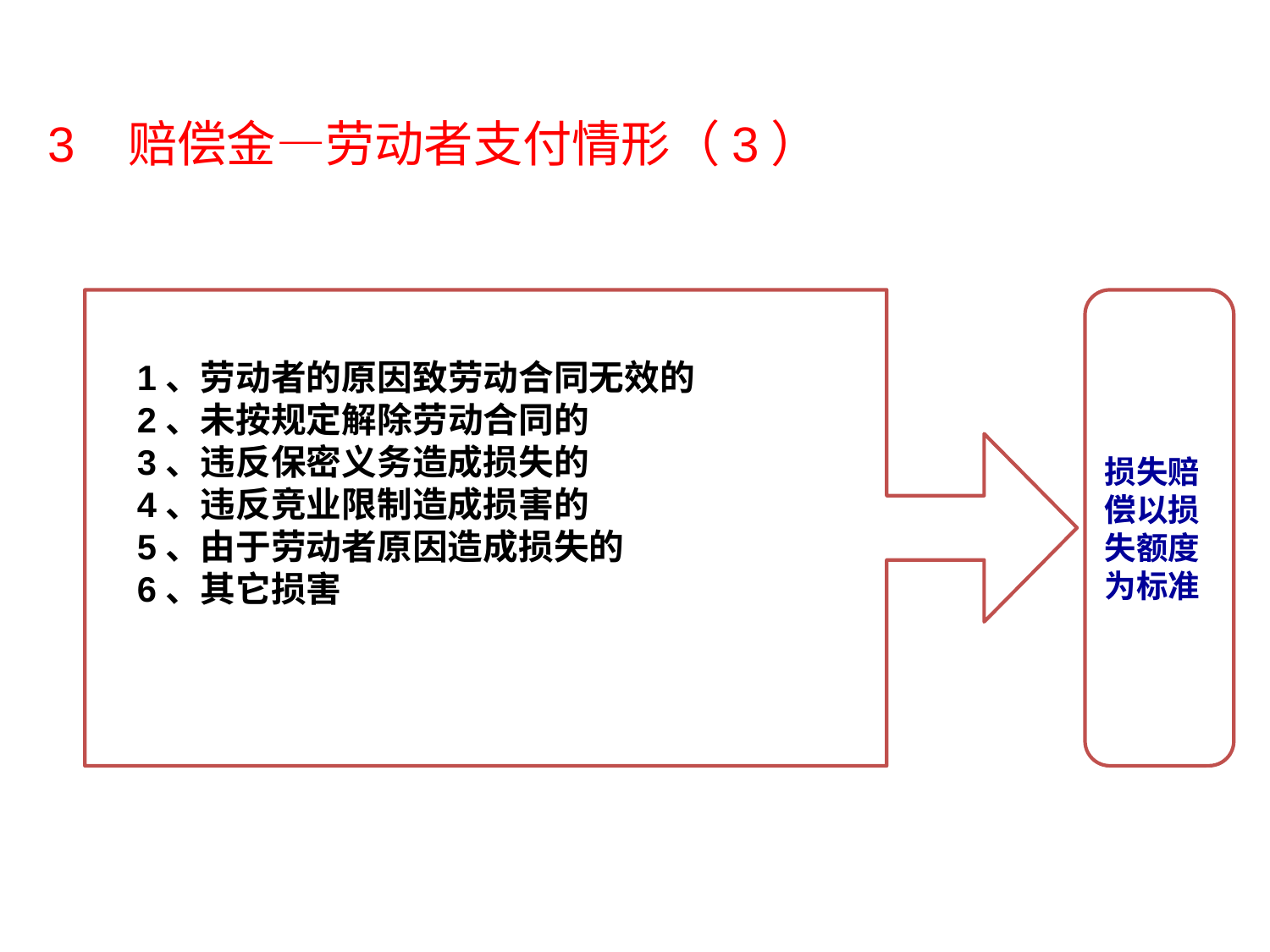

# 3   赔偿金—劳动者支付情形（3）

损失赔偿以损失额度为标准
1、劳动者的原因致劳动合同无效的
2、未按规定解除劳动合同的
3、违反保密义务造成损失的
4、违反竞业限制造成损害的
5、由于劳动者原因造成损失的
6、其它损害